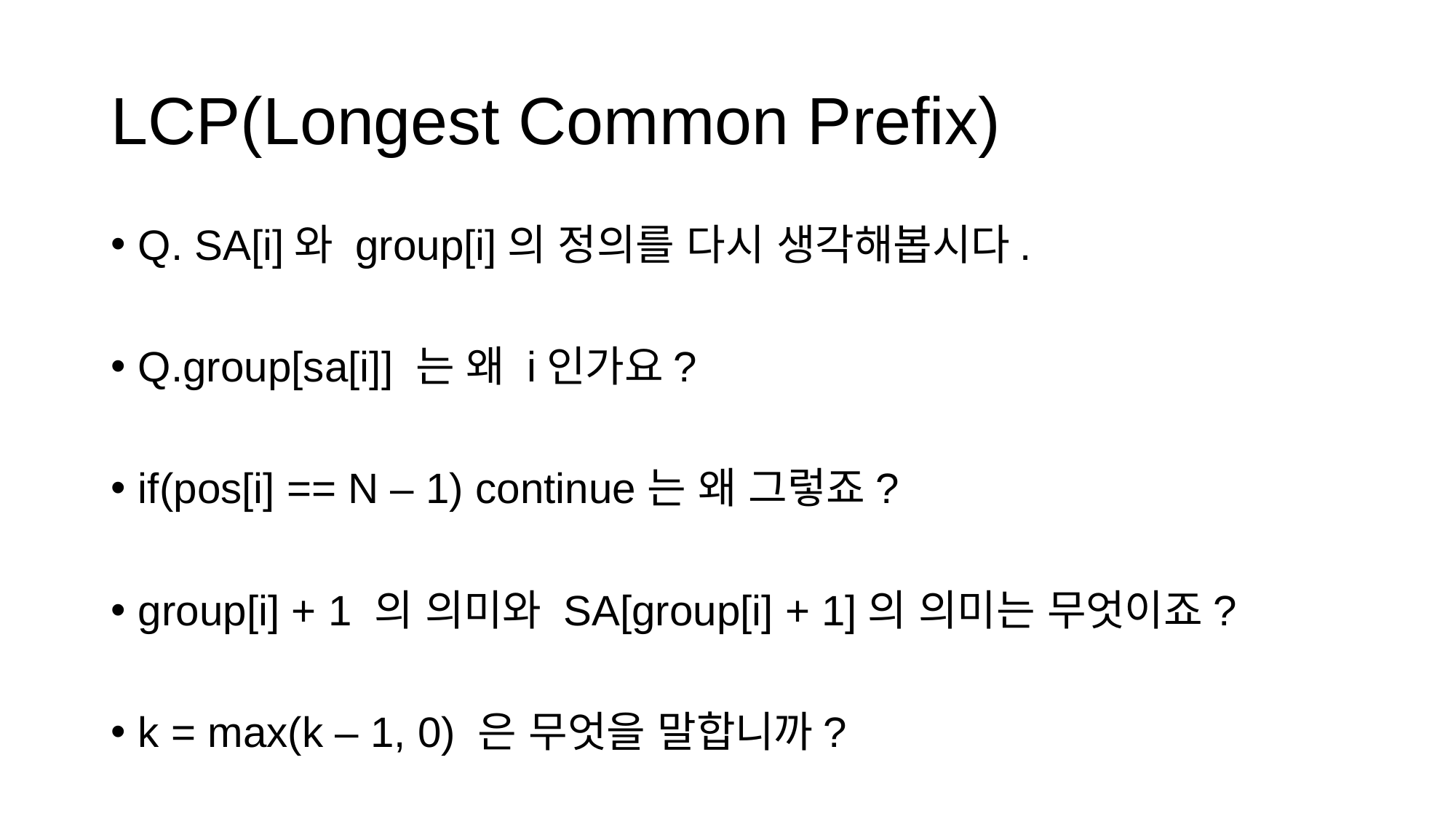

# LCP(Longest Common Prefix)
Q. SA[i]와 group[i]의 정의를 다시 생각해봅시다.

Q.group[sa[i]] 는 왜 i인가요?

if(pos[i] == N – 1) continue는 왜 그렇죠?

group[i] + 1 의 의미와 SA[group[i] + 1]의 의미는 무엇이죠?

k = max(k – 1, 0) 은 무엇을 말합니까?